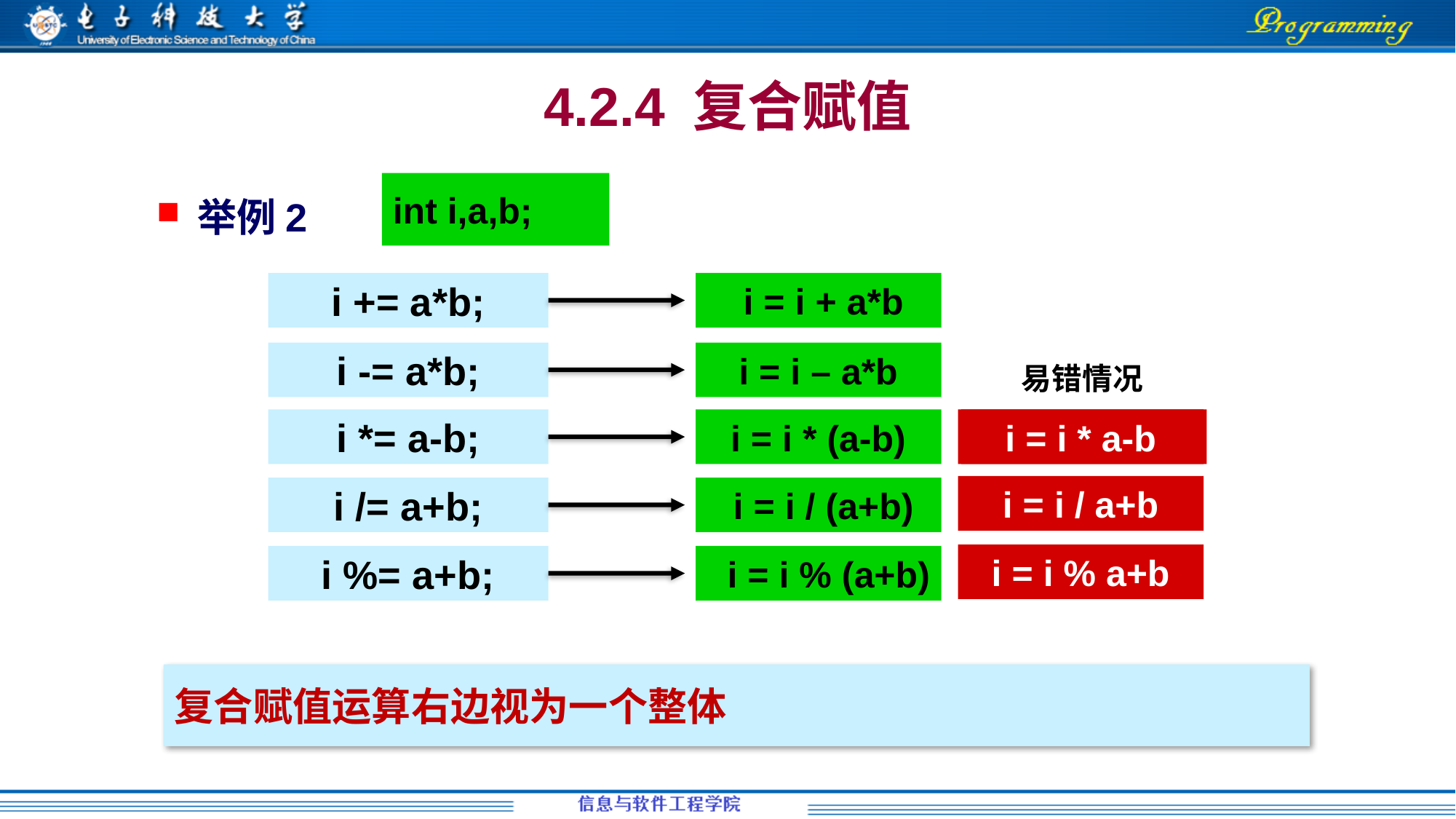

4.2.4 复合赋值
int i,a,b;
举例2
i += a*b;
 i = i + a*b

i -= a*b;
i = i – a*b
易错情况

i *= a-b;
i = i * (a-b)
i = i * a-b
i = i * a-b

i = i / a+b
i /= a+b;
 i = i / (a+b)

i = i % a+b
i %= a+b;
  i = i % (a+b)

复合赋值运算右边视为一个整体